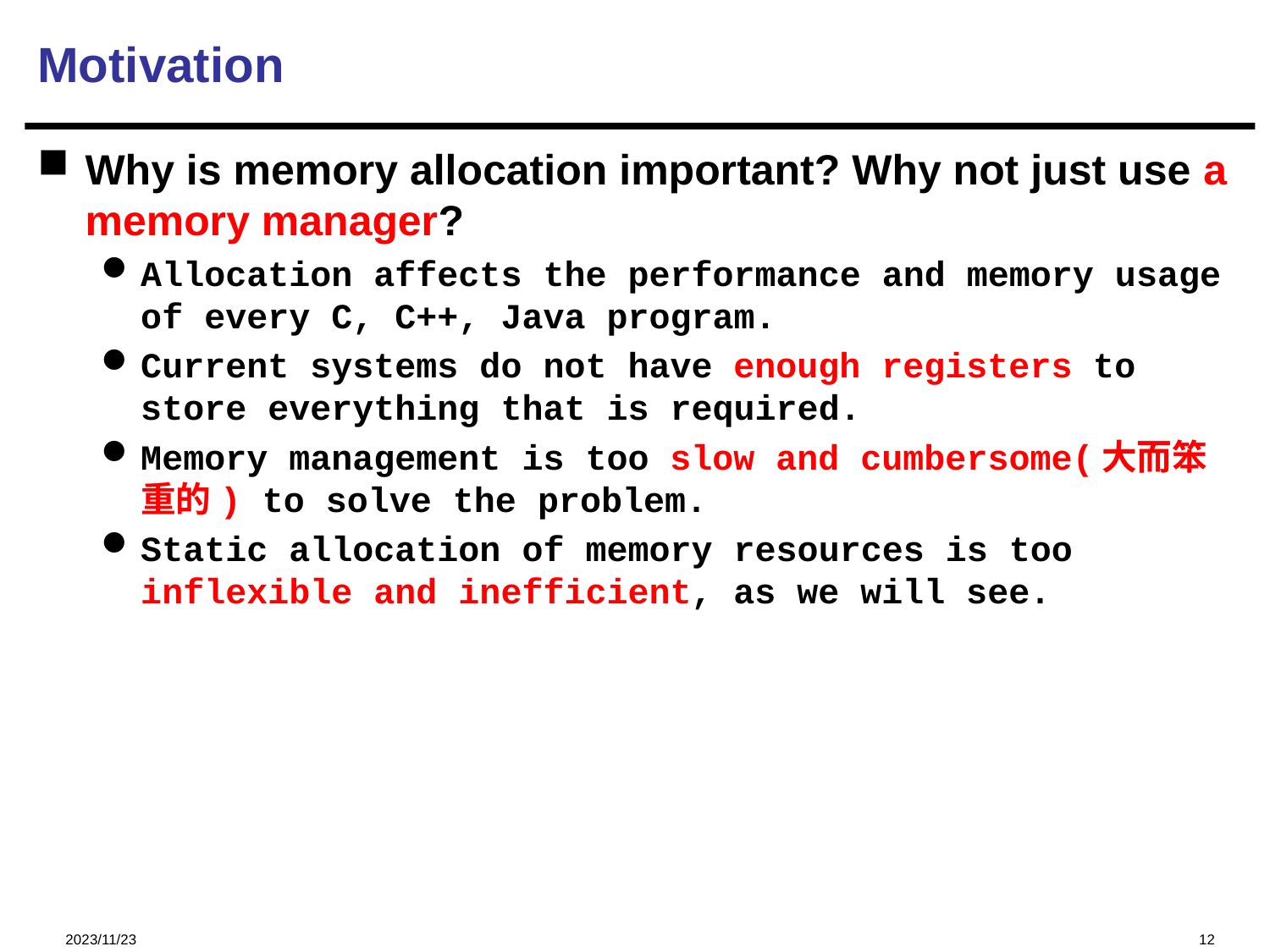

# Motivation
Why is memory allocation important? Why not just use a memory manager?
Allocation affects the performance and memory usage of every C, C++, Java program.
Current systems do not have enough registers to store everything that is required.
Memory management is too slow and cumbersome(大而笨重的) to solve the problem.
Static allocation of memory resources is too inflexible and inefficient, as we will see.
2023/11/23
12